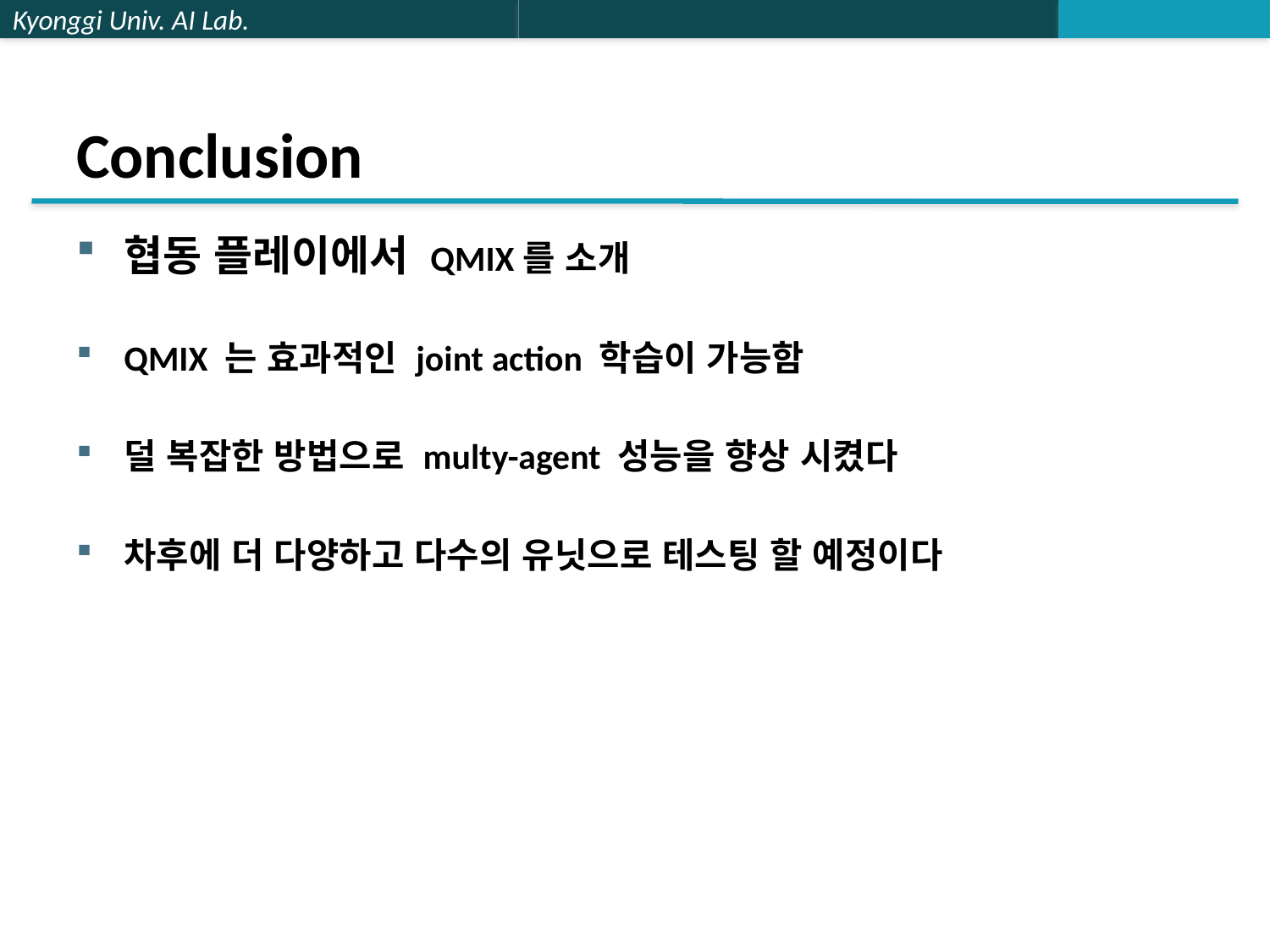

# Conclusion
협동 플레이에서 QMIX를 소개

QMIX 는 효과적인 joint action 학습이 가능함

덜 복잡한 방법으로 multy-agent 성능을 향상 시켰다

차후에 더 다양하고 다수의 유닛으로 테스팅 할 예정이다